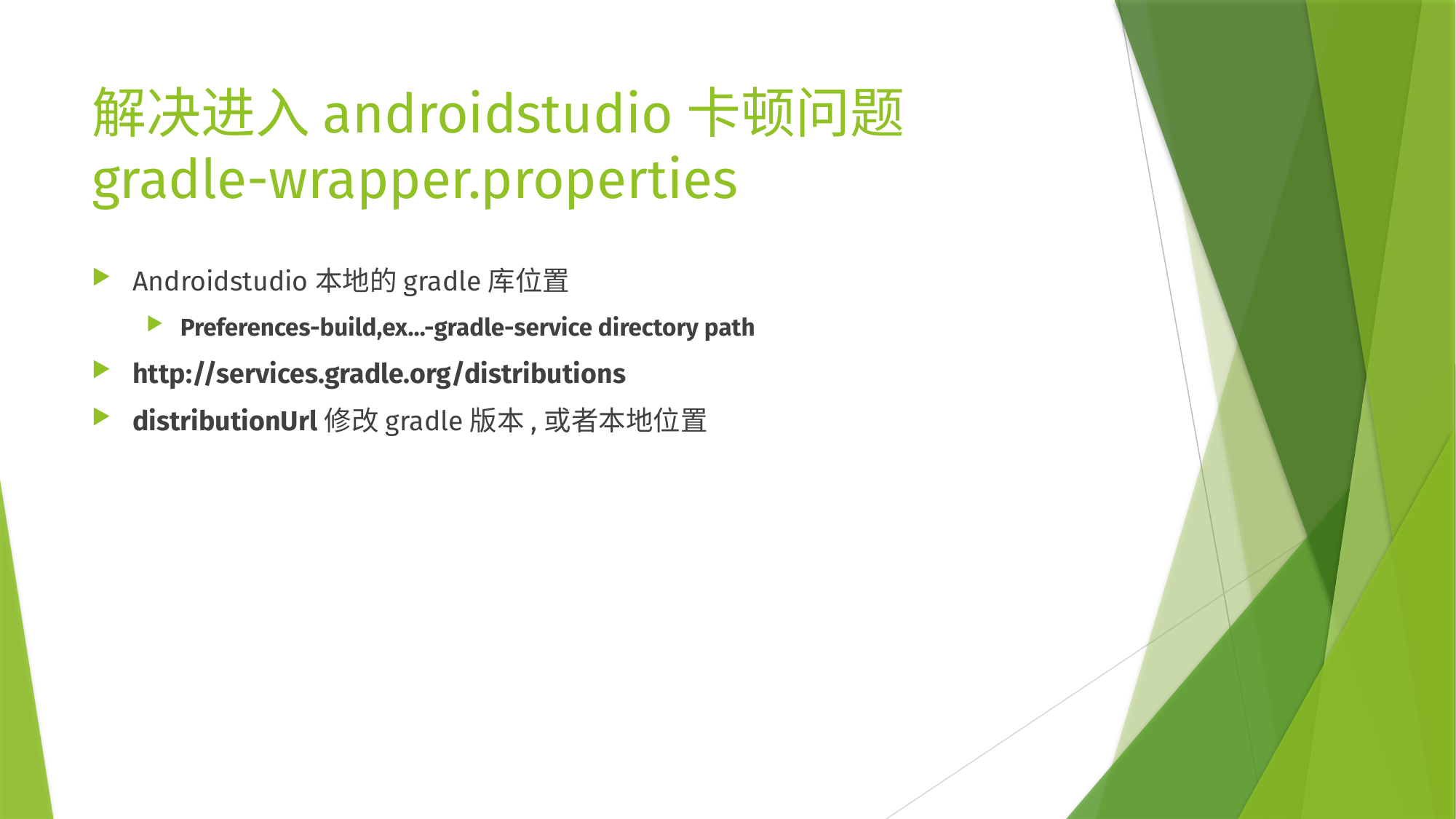

# 解决进入androidstudio卡顿问题 gradle-wrapper.properties
Androidstudio本地的gradle库位置
Preferences-build,ex…-gradle-service directory path
http://services.gradle.org/distributions
distributionUrl修改gradle版本,或者本地位置